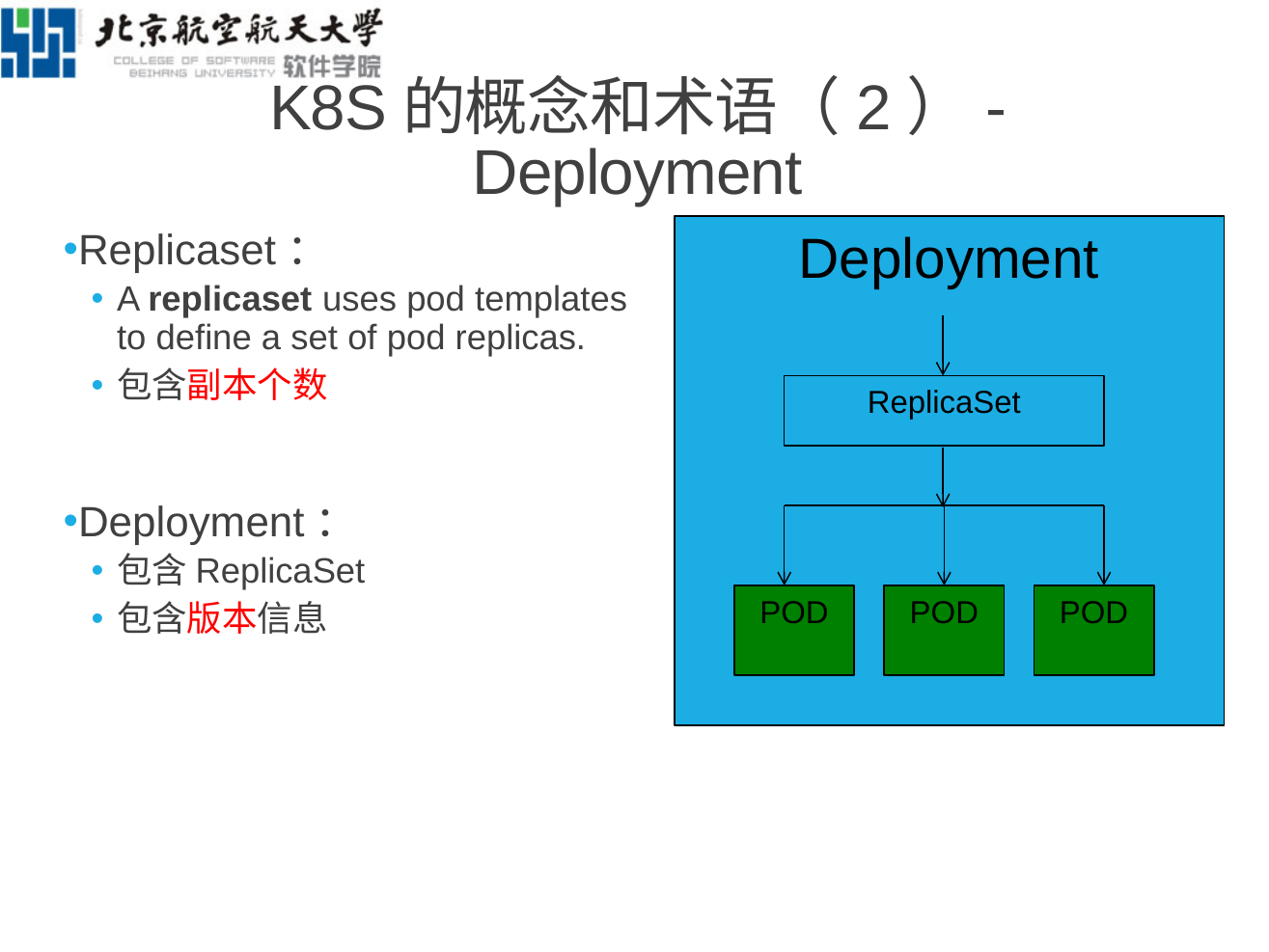

# K8S的概念和术语（2）-Deployment
Deployment
Replicaset：
A replicaset uses pod templates to define a set of pod replicas.
包含副本个数

Deployment：
包含ReplicaSet
包含版本信息

ReplicaSet
POD
POD
POD